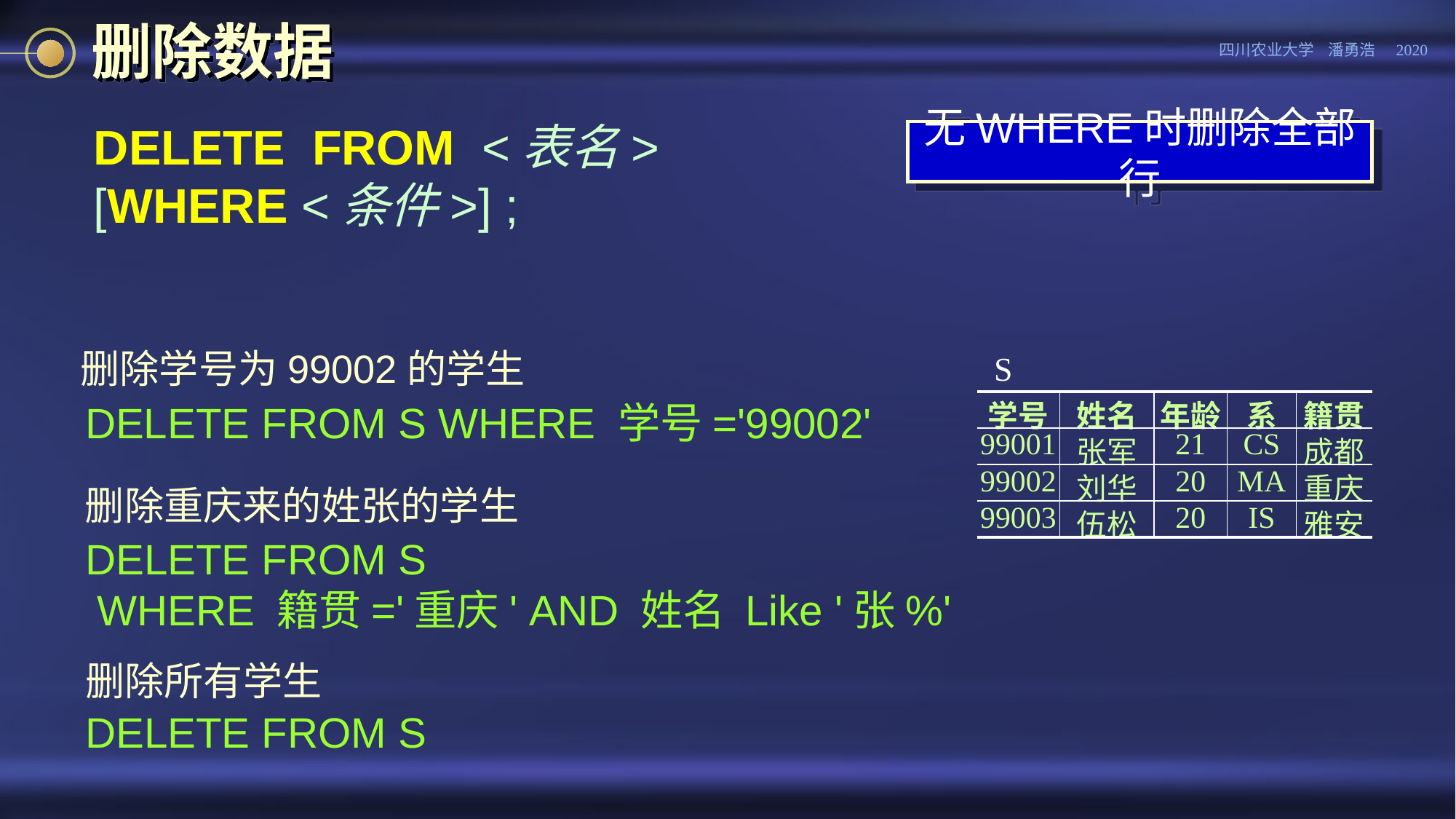

# 删除数据
DELETE  FROM  <表名>
[WHERE <条件>] ;
无WHERE时删除全部行
删除学号为99002的学生
S
| 学号 | 姓名 | 年龄 | 系 | 籍贯 |
| --- | --- | --- | --- | --- |
| 99001 | 张军 | 21 | CS | 成都 |
| 99002 | 刘华 | 20 | MA | 重庆 |
| 99003 | 伍松 | 20 | IS | 雅安 |
DELETE FROM S WHERE 学号='99002'
删除重庆来的姓张的学生
DELETE FROM S
 WHERE 籍贯='重庆' AND 姓名 Like '张%'
删除所有学生
DELETE FROM S